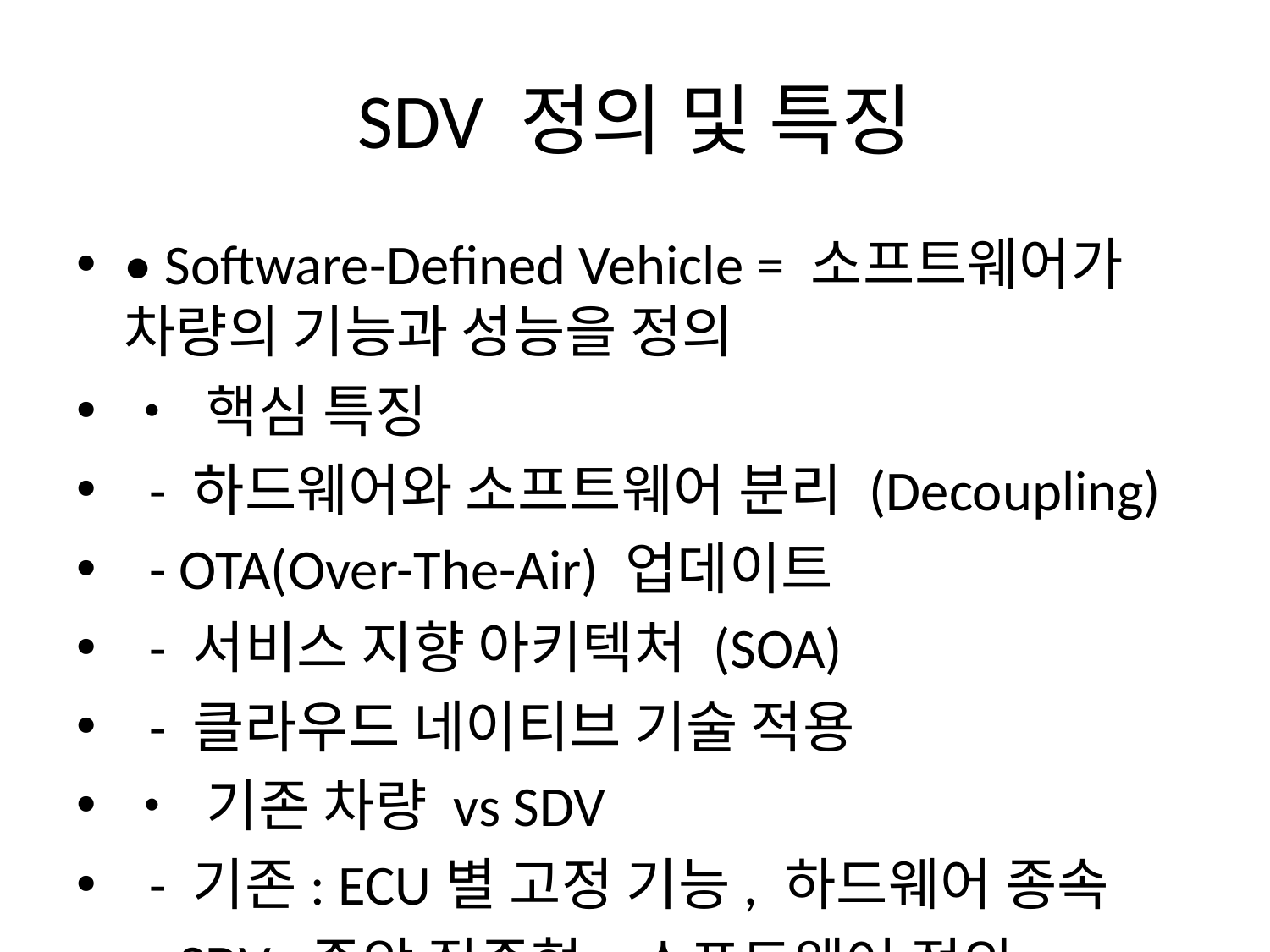

# SDV 정의 및 특징
• Software-Defined Vehicle = 소프트웨어가 차량의 기능과 성능을 정의
• 핵심 특징
  - 하드웨어와 소프트웨어 분리 (Decoupling)
  - OTA(Over-The-Air) 업데이트
  - 서비스 지향 아키텍처 (SOA)
  - 클라우드 네이티브 기술 적용
• 기존 차량 vs SDV
  - 기존: ECU별 고정 기능, 하드웨어 종속
  - SDV: 중앙 집중형, 소프트웨어 정의, 유연한 기능 추가